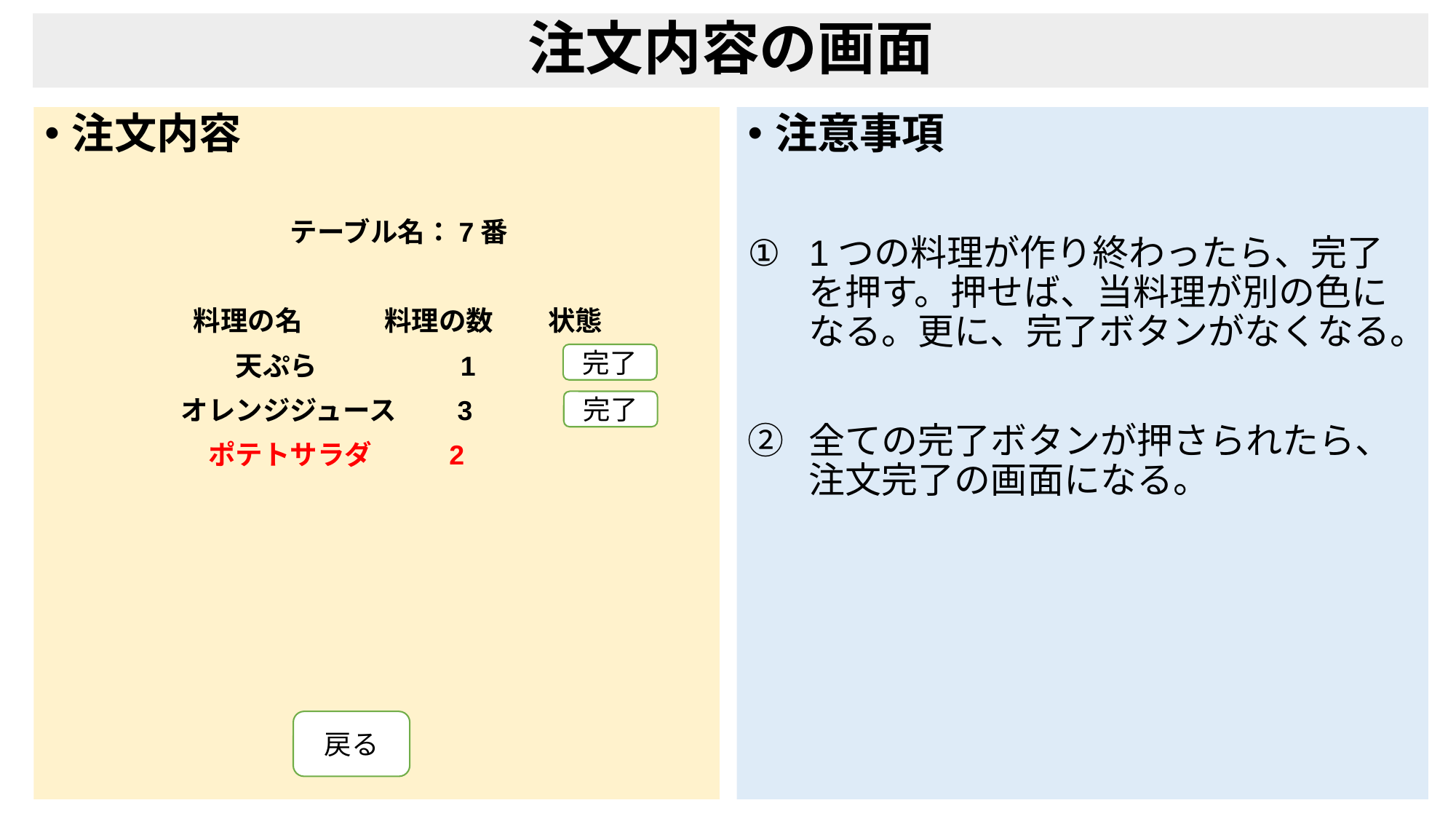

# 注文内容の画面
注文内容

　　　　　　　　　テーブル名：7番

                       料理の名　　　料理の数　　状態
　　　　　　　天ぷら　　　　　1
　　　　　オレンジジュース　　3
　　　　　　ポテトサラダ    　   2

注意事項

1つの料理が作り終わったら、完了を押す。押せば、当料理が別の色になる。更に、完了ボタンがなくなる。

全ての完了ボタンが押さられたら、注文完了の画面になる。
完了
完了
戻る